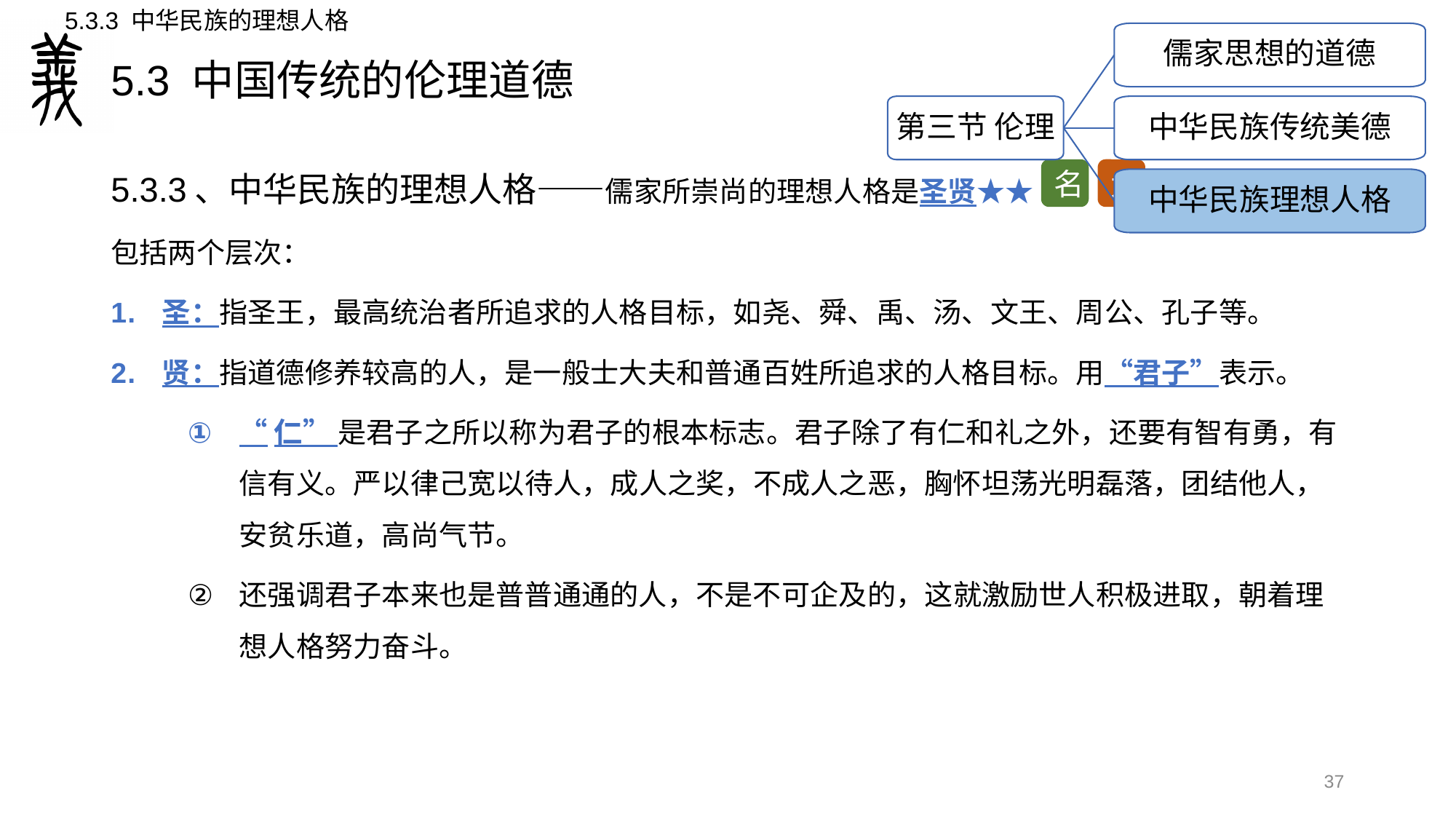

5.3.3 中华民族的理想人格
儒家思想的道德
# 5.3 中国传统的伦理道德

第三节 伦理
中华民族传统美德

5.3.3、中华民族的理想人格——儒家所崇尚的理想人格是圣贤★★
包括两个层次：
圣：指圣王，最高统治者所追求的人格目标，如尧、舜、禹、汤、文王、周公、孔子等。
贤：指道德修养较高的人，是一般士大夫和普通百姓所追求的人格目标。用“君子”表示。
“仁” 是君子之所以称为君子的根本标志。君子除了有仁和礼之外，还要有智有勇，有信有义。严以律己宽以待人，成人之奖，不成人之恶，胸怀坦荡光明磊落，团结他人，安贫乐道，高尚气节。
还强调君子本来也是普普通通的人，不是不可企及的，这就激励世人积极进取，朝着理想人格努力奋斗。
名
大

中华民族理想人格
37